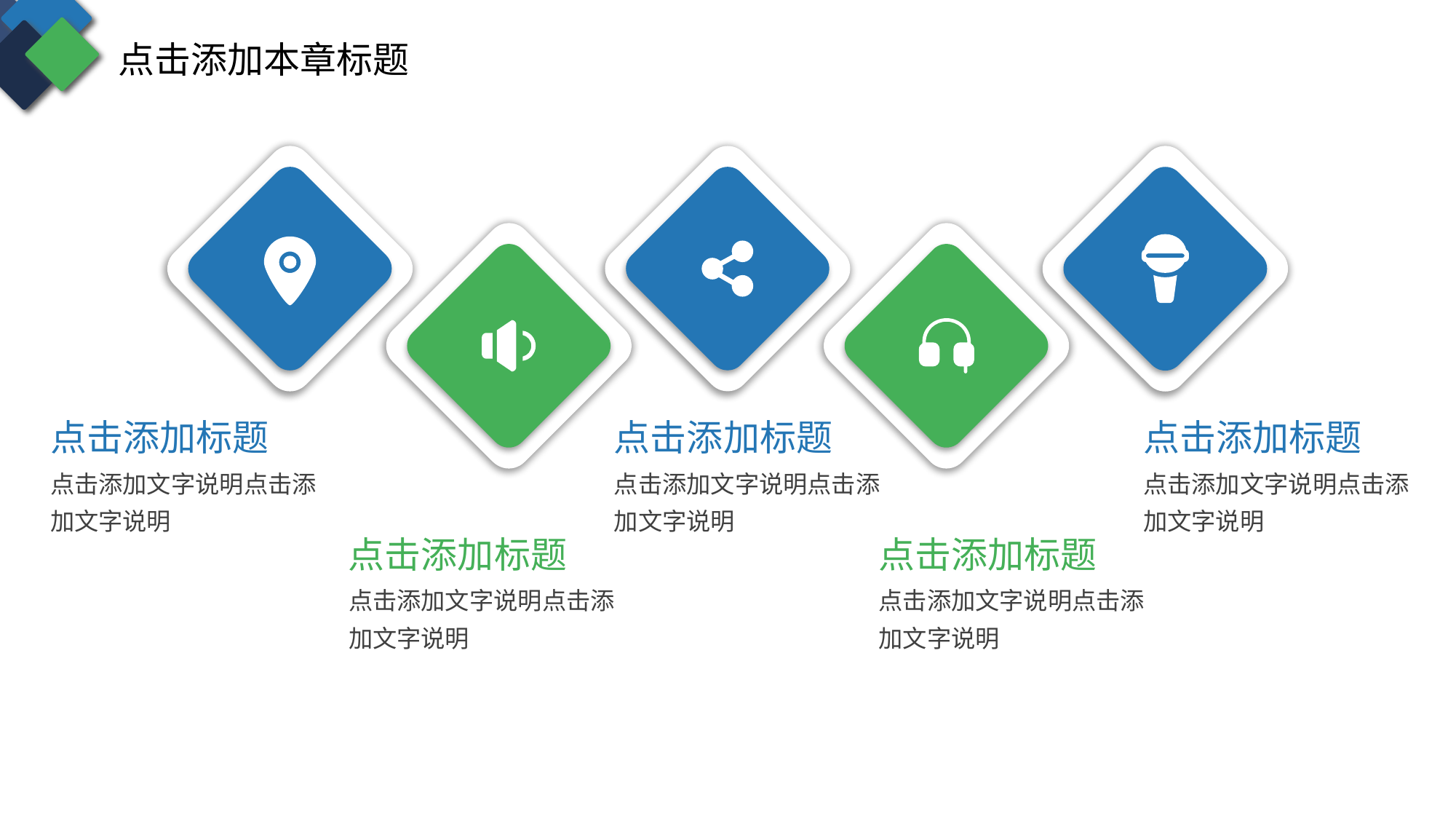

点击添加本章标题

点击添加标题
点击添加标题
点击添加标题
点击添加文字说明点击添加文字说明
点击添加文字说明点击添加文字说明
点击添加文字说明点击添加文字说明
点击添加标题
点击添加标题
点击添加文字说明点击添加文字说明
点击添加文字说明点击添加文字说明